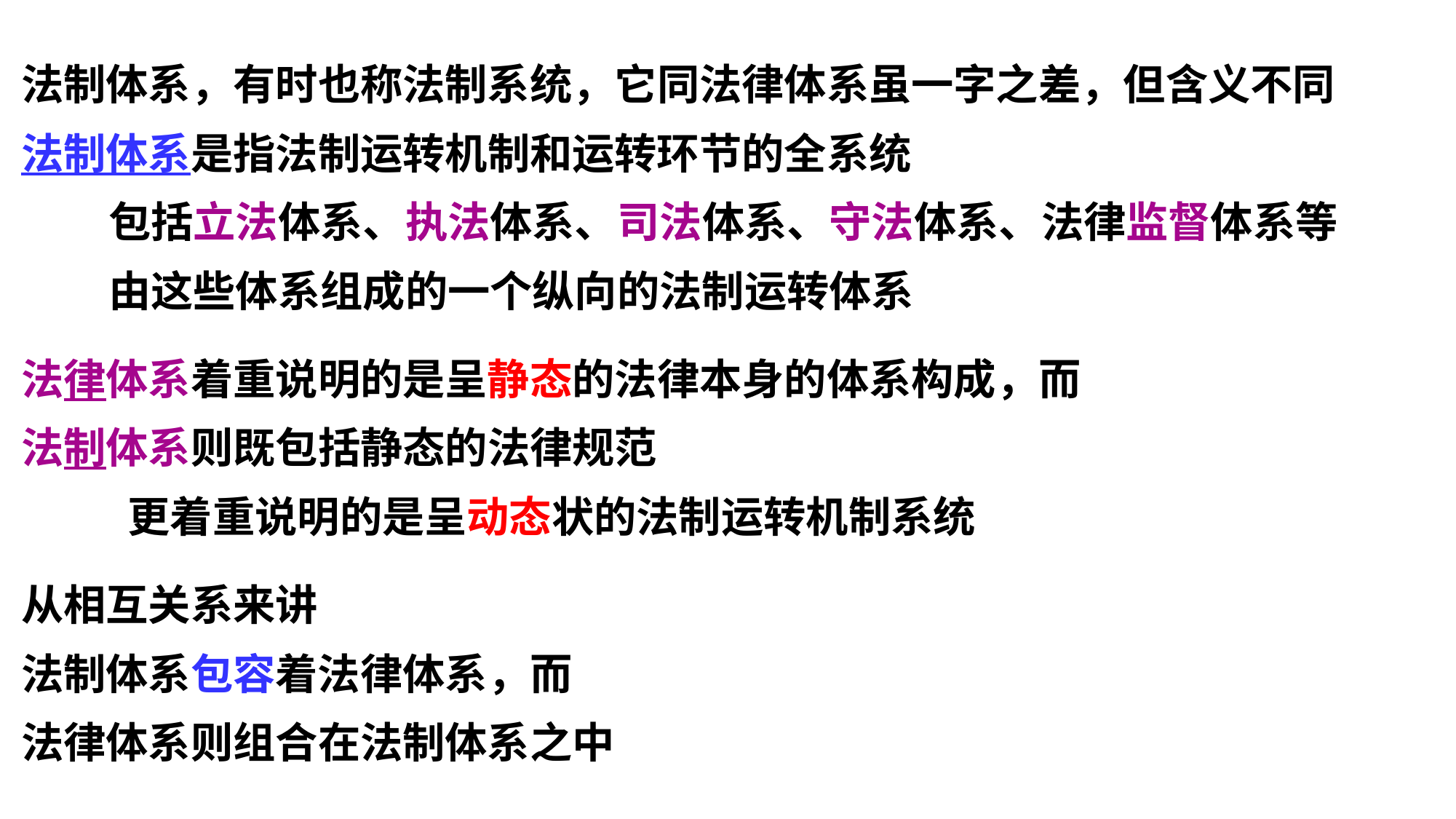

法制体系，有时也称法制系统，它同法律体系虽一字之差，但含义不同
法制体系是指法制运转机制和运转环节的全系统
        包括立法体系、执法体系、司法体系、守法体系、法律监督体系等
        由这些体系组成的一个纵向的法制运转体系

法律体系着重说明的是呈静态的法律本身的体系构成，而
法制体系则既包括静态的法律规范
          更着重说明的是呈动态状的法制运转机制系统

从相互关系来讲
法制体系包容着法律体系，而
法律体系则组合在法制体系之中